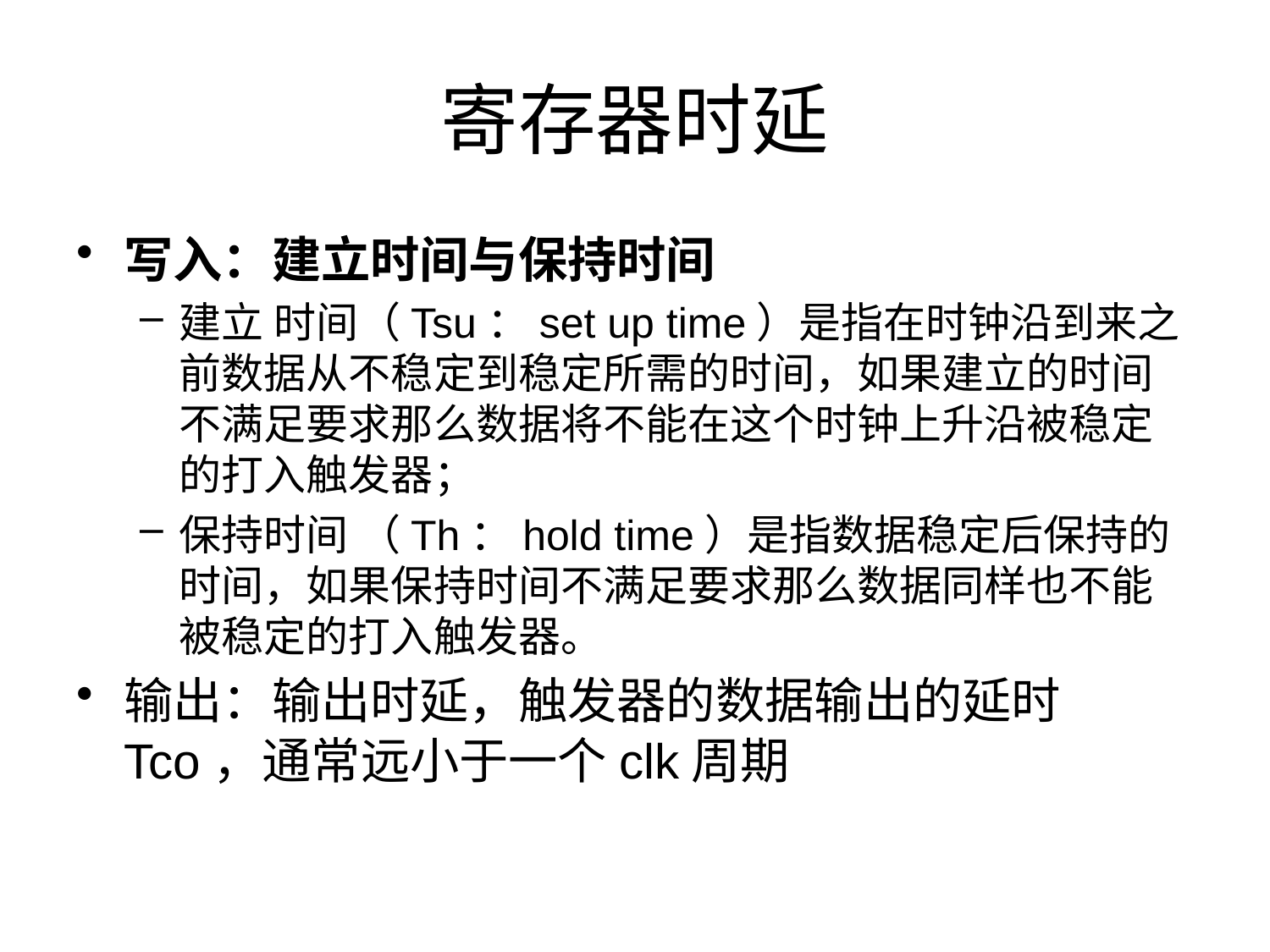

# 寄存器时延
写入：建立时间与保持时间
建立 时间（Tsu：set up time）是指在时钟沿到来之前数据从不稳定到稳定所需的时间，如果建立的时间不满足要求那么数据将不能在这个时钟上升沿被稳定的打入触发器；
保持时间 （Th：hold time）是指数据稳定后保持的时间，如果保持时间不满足要求那么数据同样也不能被稳定的打入触发器。
输出：输出时延，触发器的数据输出的延时Tco，通常远小于一个clk周期